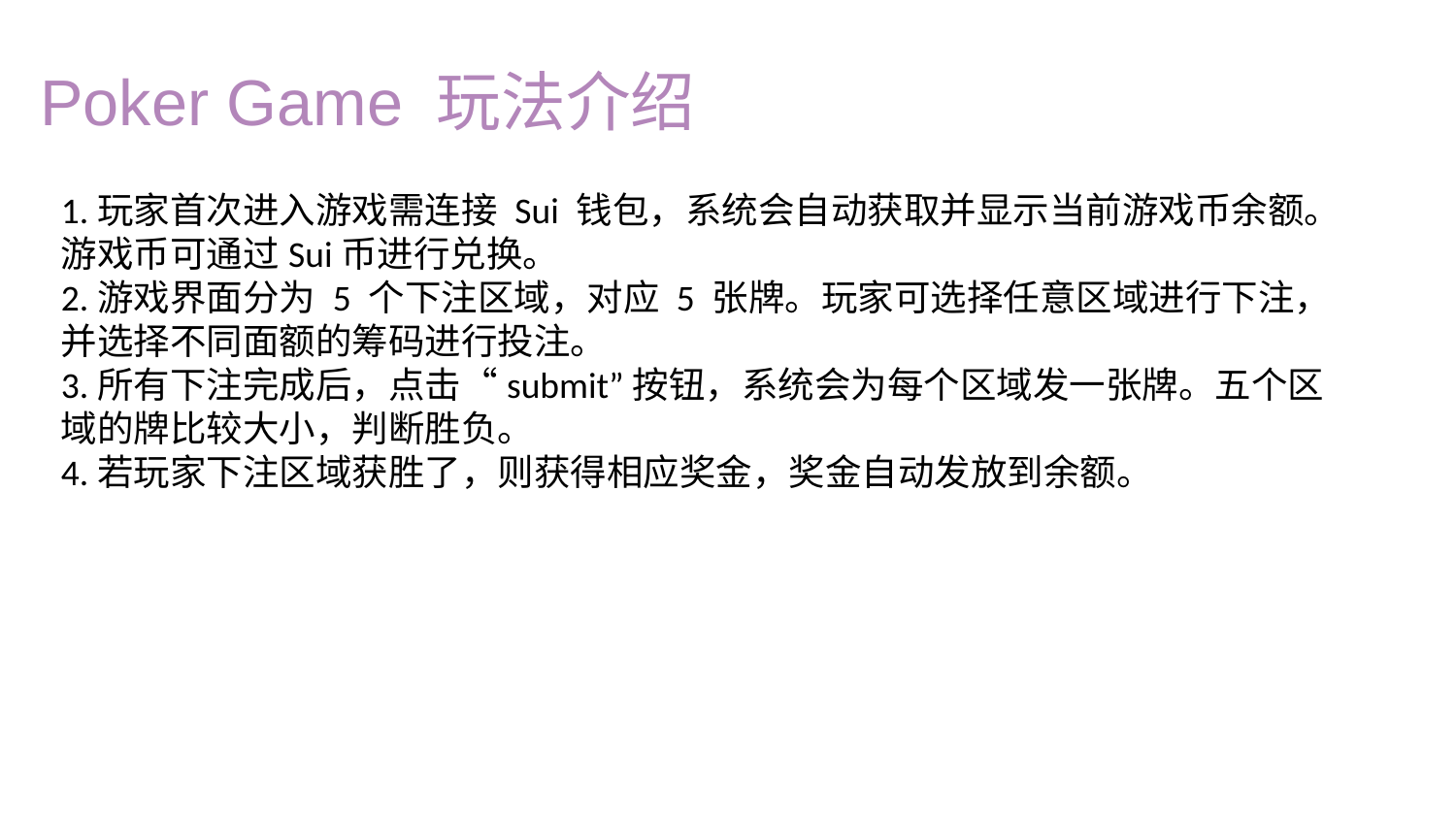

Poker Game 玩法介绍
1.玩家首次进入游戏需连接 Sui 钱包，系统会自动获取并显示当前游戏币余额。游戏币可通过Sui币进行兑换。
2.游戏界面分为 5 个下注区域，对应 5 张牌。玩家可选择任意区域进行下注，并选择不同面额的筹码进行投注。
3.所有下注完成后，点击“submit”按钮，系统会为每个区域发一张牌。五个区域的牌比较大小，判断胜负。
4.若玩家下注区域获胜了，则获得相应奖金，奖金自动发放到余额。